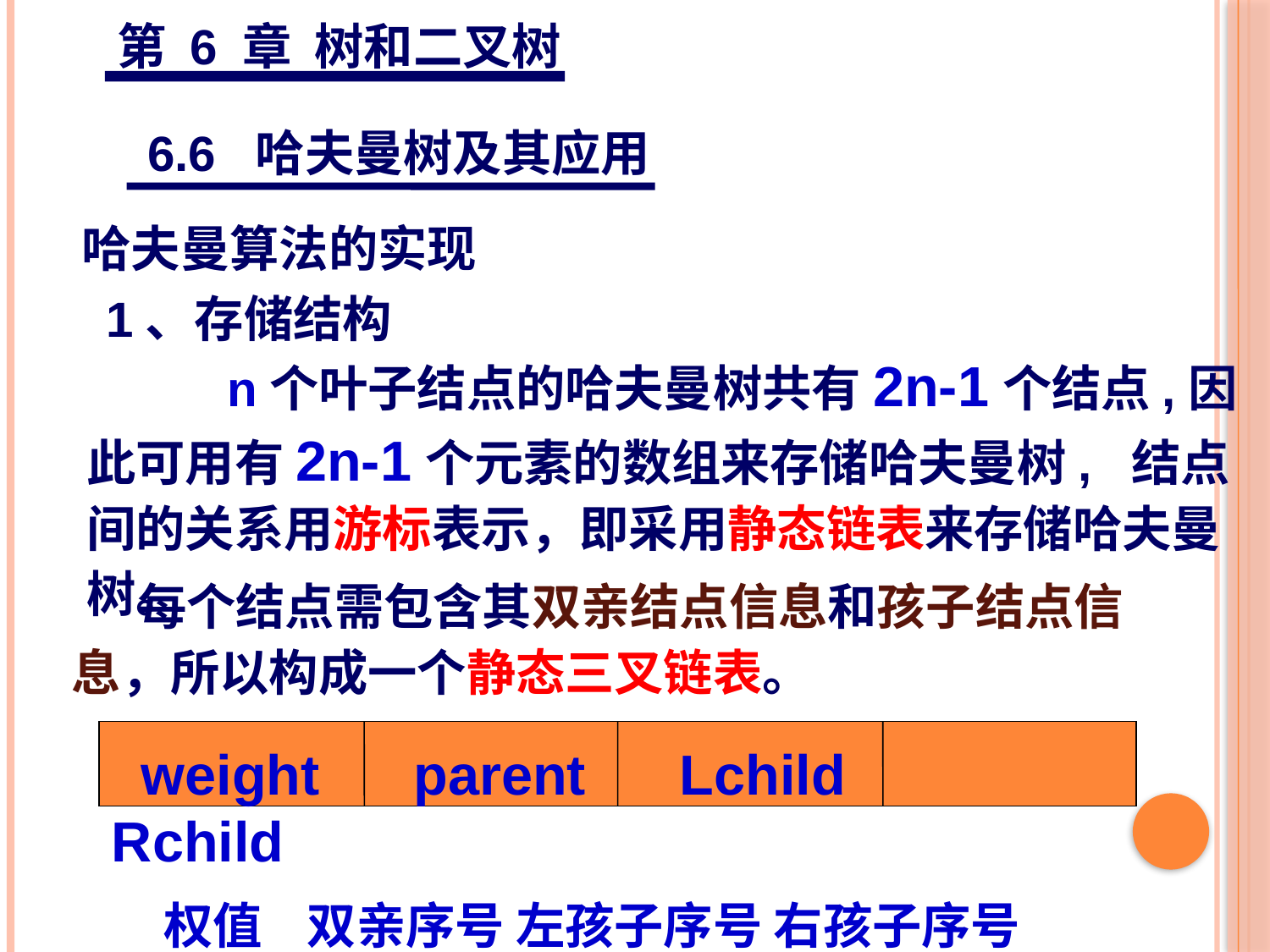

第 6 章  树和二叉树

6.6  哈夫曼树及其应用

# 哈夫曼算法的实现
 1、存储结构
         n个叶子结点的哈夫曼树共有2n-1个结点,因此可用有2n-1个元素的数组来存储哈夫曼树,  结点间的关系用游标表示，即采用静态链表来存储哈夫曼树。
    每个结点需包含其双亲结点信息和孩子结点信息，所以构成一个静态三叉链表。

 weight      parent      Lchild       Rchild
   权值    双亲序号 左孩子序号 右孩子序号